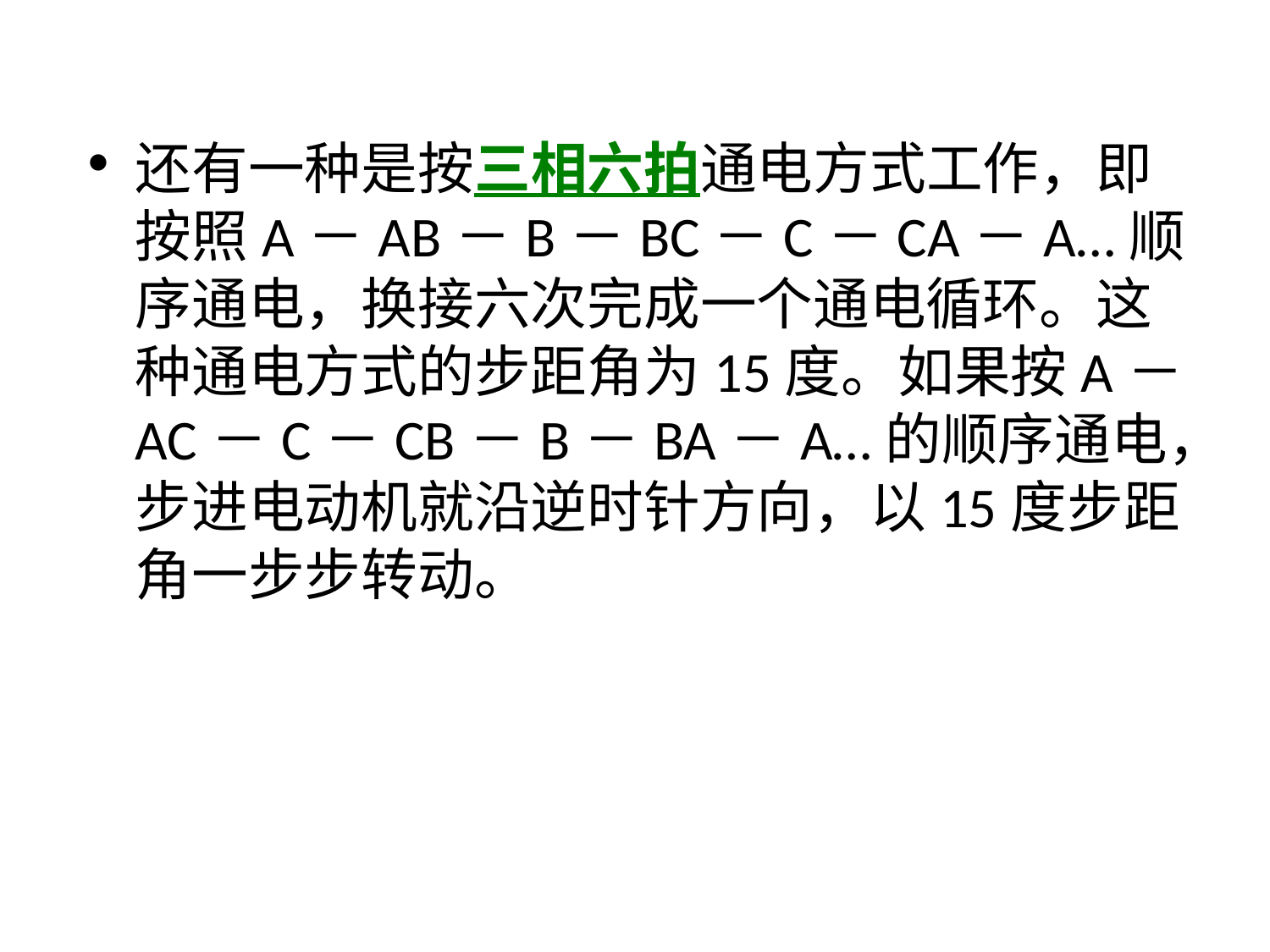

还有一种是按三相六拍通电方式工作，即按照A－AB－B－BC－C－CA－A…顺序通电，换接六次完成一个通电循环。这种通电方式的步距角为15度。如果按A－AC－C－CB－B－BA－A…的顺序通电，步进电动机就沿逆时针方向，以15度步距角一步步转动。